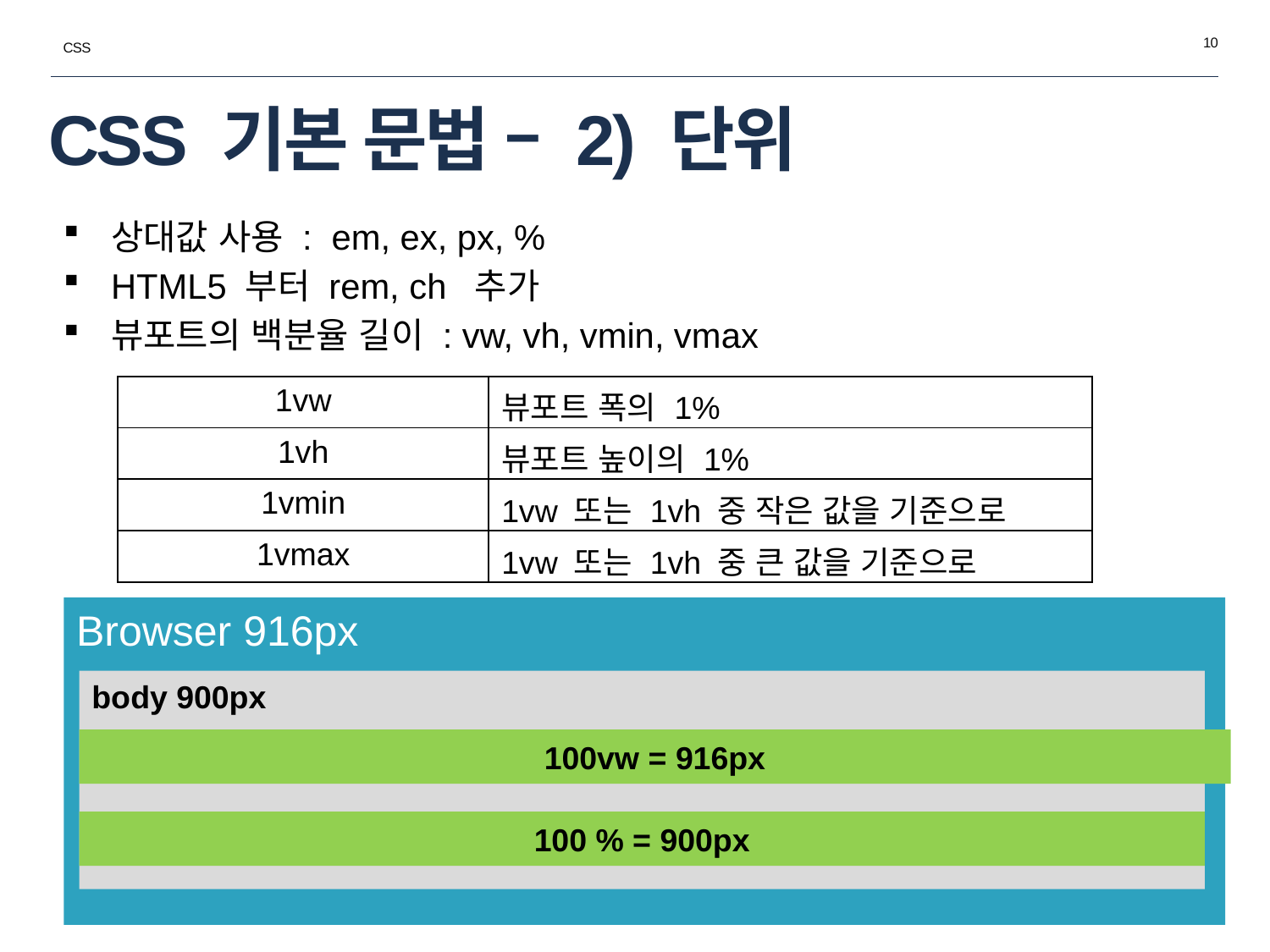

10
CSS
# CSS 기본 문법 – 2) 단위
상대값 사용 :  em, ex, px, %
HTML5 부터 rem, ch  추가
뷰포트의 백분율 길이 : vw, vh, vmin, vmax
| 1vw | 뷰포트 폭의 1% |
| --- | --- |
| 1vh | 뷰포트 높이의 1% |
| 1vmin | 1vw 또는 1vh 중 작은 값을 기준으로 |
| 1vmax | 1vw 또는 1vh 중 큰 값을 기준으로 |
Browser 916px
body 900px
100vw = 916px
100 % = 900px